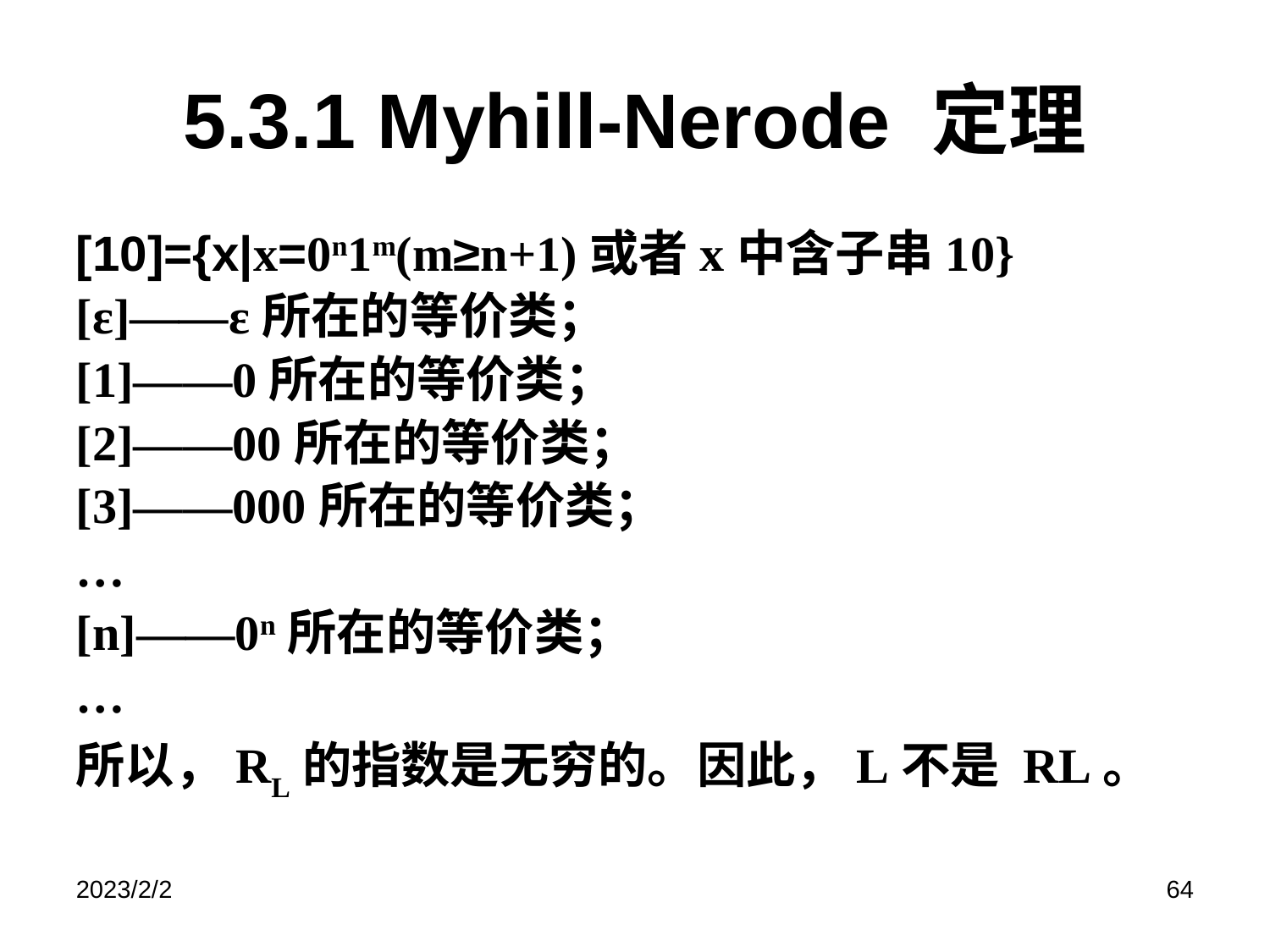

# 5.3.1 Myhill-Nerode 定理
[10]={x|x=0n1m(m≥n+1)或者x中含子串10}
[ε]——ε所在的等价类；
[1]——0所在的等价类；
[2]——00所在的等价类；
[3]——000所在的等价类；
…
[n]——0n所在的等价类；
…
所以，RL的指数是无穷的。因此，L不是 RL。
2023/2/2
64